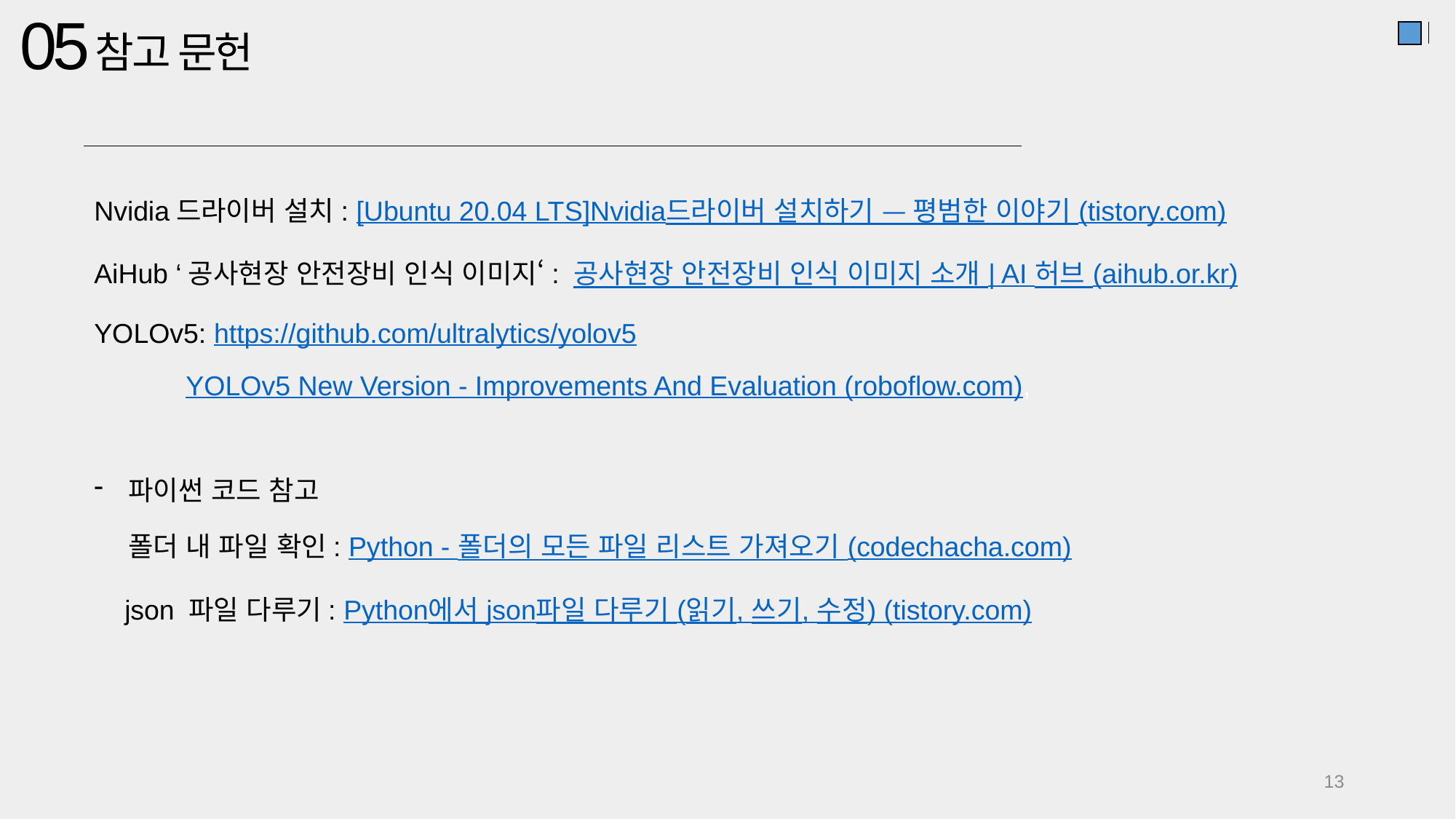

05
참고 문헌

Nvidia드라이버 설치: [Ubuntu 20.04 LTS]Nvidia드라이버 설치하기 — 평범한 이야기 (tistory.com)
AiHub ‘공사현장 안전장비 인식 이미지‘: 공사현장 안전장비 인식 이미지 소개 | AI 허브 (aihub.or.kr)
YOLOv5: https://github.com/ultralytics/yolov5
            YOLOv5 New Version - Improvements And Evaluation (roboflow.com),

파이썬 코드 참고
폴더 내 파일 확인: Python - 폴더의 모든 파일 리스트 가져오기 (codechacha.com)
    json 파일 다루기: Python에서 json파일 다루기 (읽기, 쓰기, 수정) (tistory.com)
13